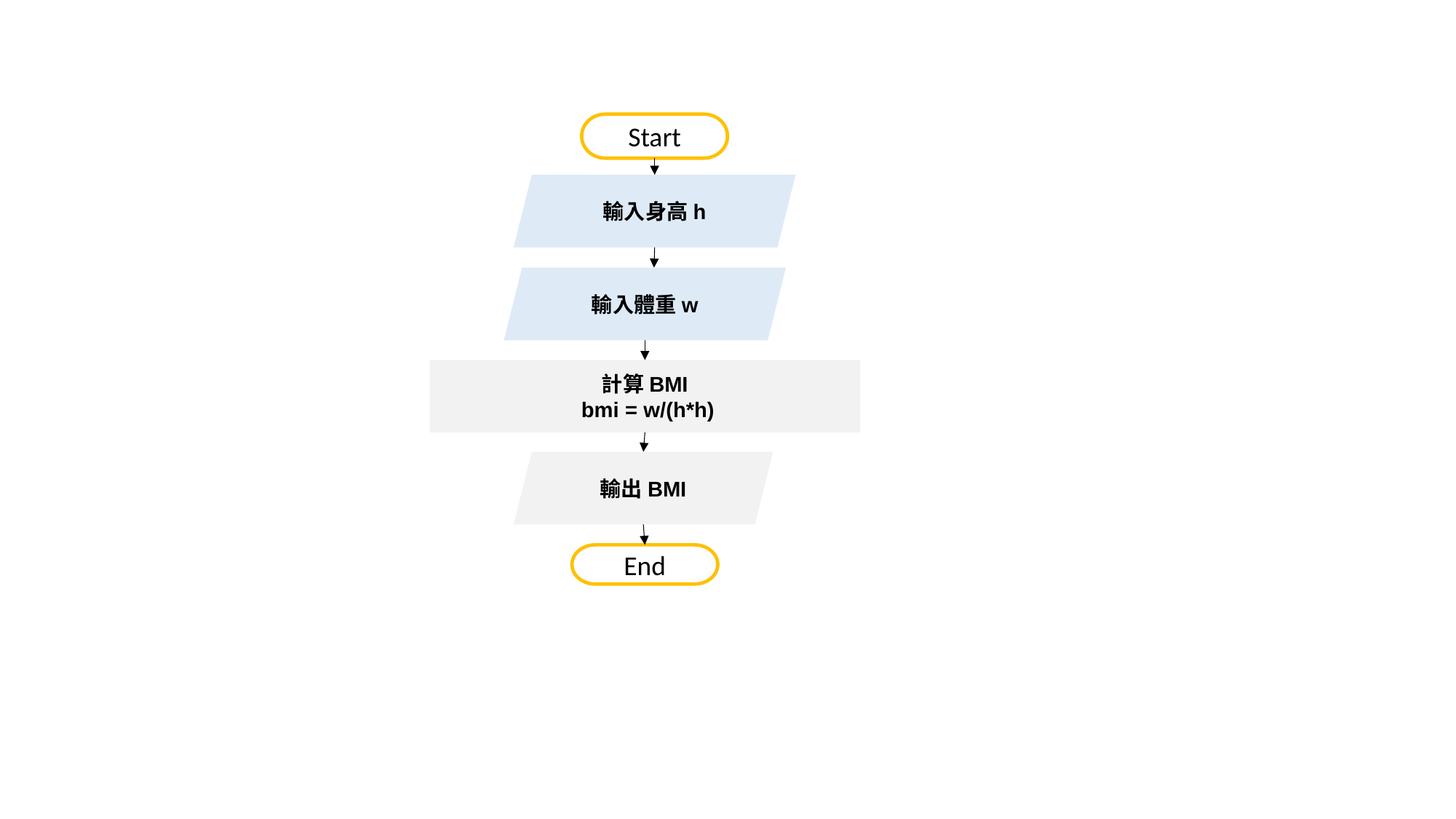

Start
輸入身高h
輸入體重w
計算BMI
 bmi = w/(h*h)
輸出BMI
End